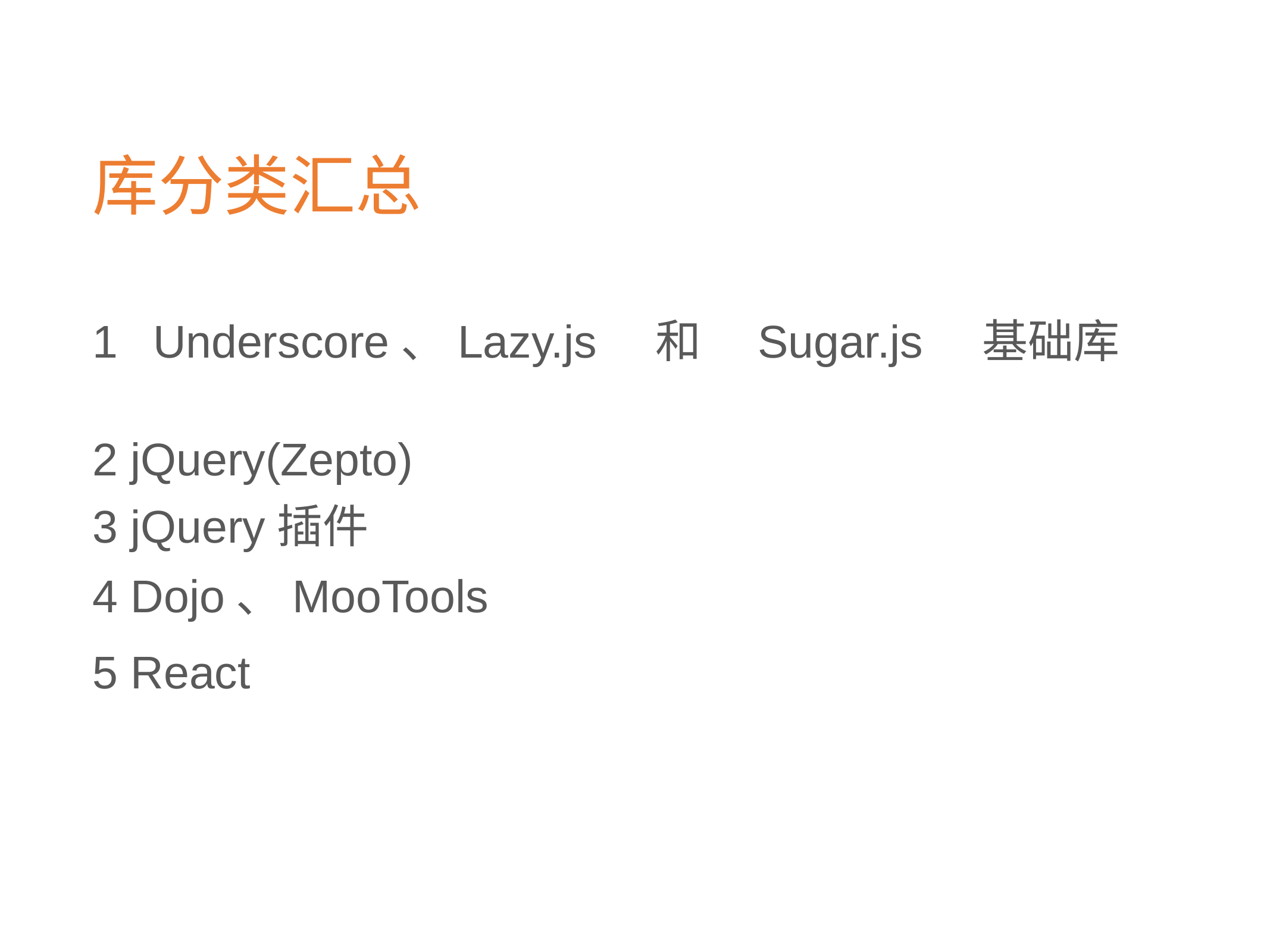

库分类汇总 

1 Underscore、Lazy.js  和  Sugar.js  基础库 

2 jQuery(Zepto) 
3 jQuery插件
4 Dojo、MooTools 

5 React